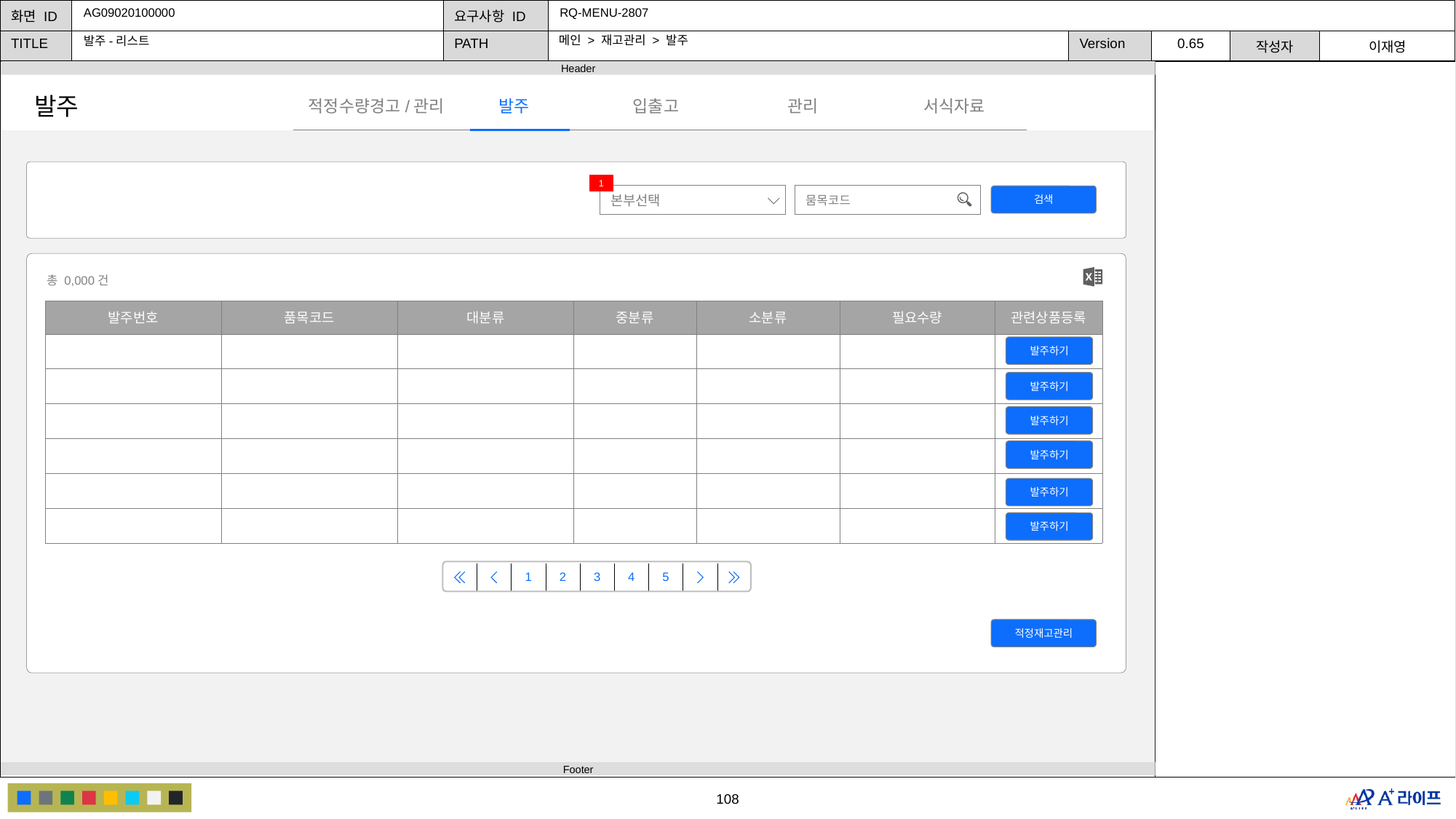

AG09020100000

RQ-MENU-2807

메인 > 재고관리 > 발주
발주-리스트
발주
발주
관리
적정수량경고/관리
입출고
서식자료

1
검색
본부선택
뭄목코드

총 0,000건

| 발주번호 | 품목코드 | 대분류 | 중분류 | 소분류 | 필요수량 | 관련상품등록 |
| --- | --- | --- | --- | --- | --- | --- |
|  |  |  |  |  |  |  |
|  |  |  |  |  |  |  |
|  |  |  |  |  |  |  |
|  |  |  |  |  |  |  |
|  |  |  |  |  |  |  |
|  |  |  |  |  |  |  |
발주하기
발주하기
발주하기
발주하기
발주하기
발주하기

|  |  | 1 | 2 | 3 | 4 | 5 |  |  |
| --- | --- | --- | --- | --- | --- | --- | --- | --- |

적정재고관리